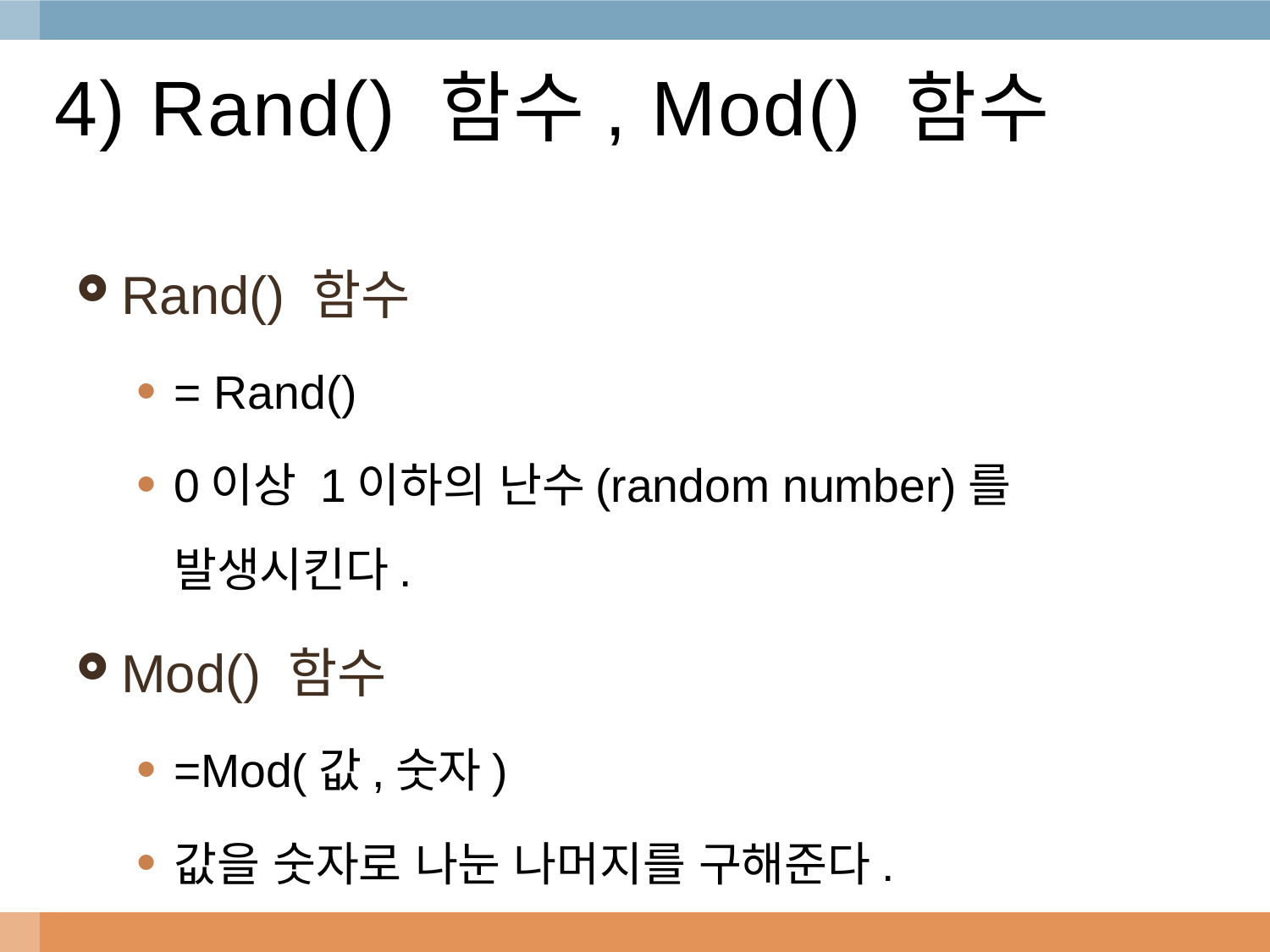

# 4) Rand() 함수, Mod() 함수
Rand() 함수
= Rand()
0이상 1이하의 난수(random number)를 발생시킨다.
Mod() 함수
=Mod(값,숫자)
값을 숫자로 나눈 나머지를 구해준다.